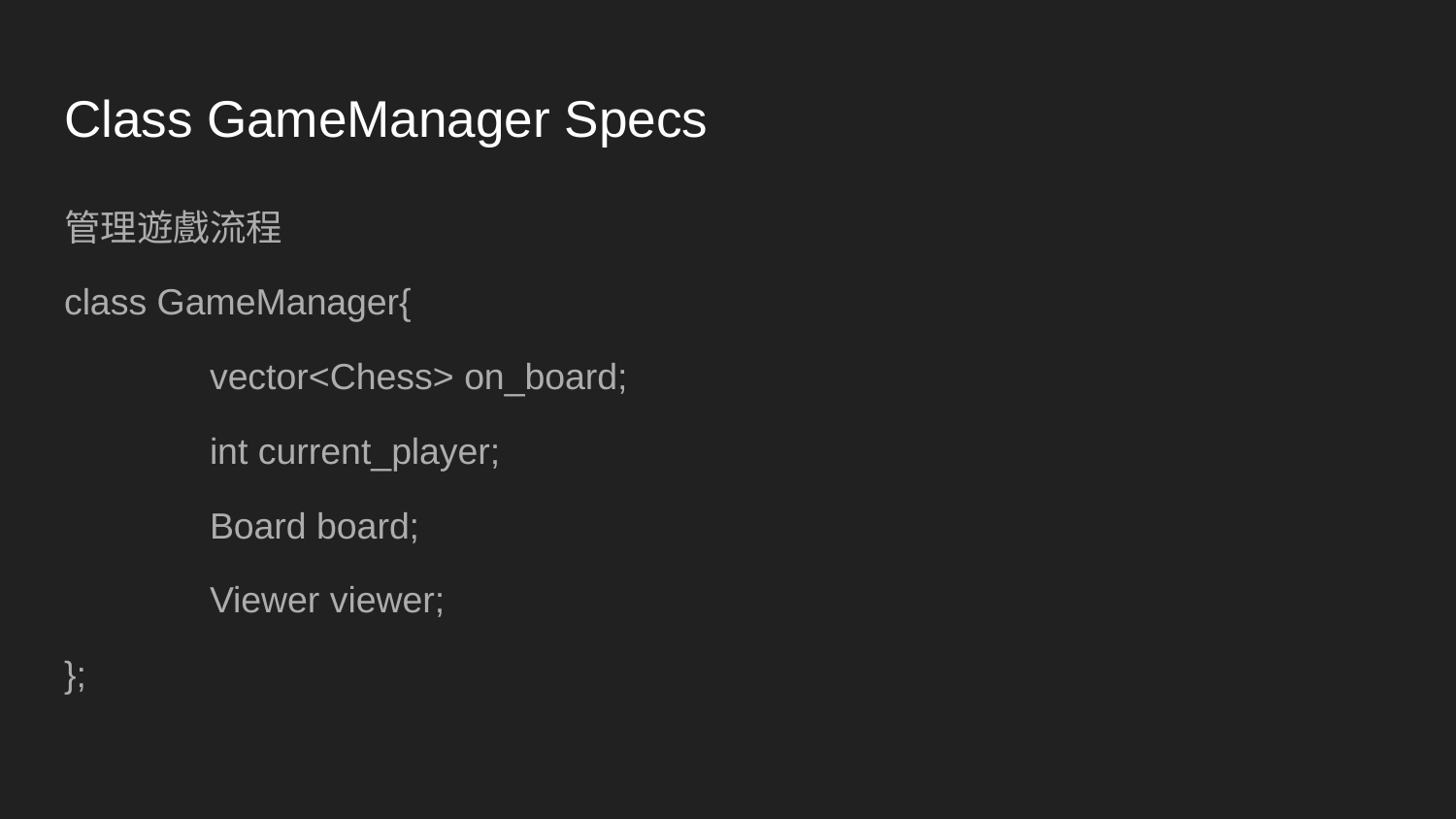

# Class GameManager Specs
管理遊戲流程
class GameManager{
	vector<Chess> on_board;
	int current_player;
	Board board;
	Viewer viewer;
};